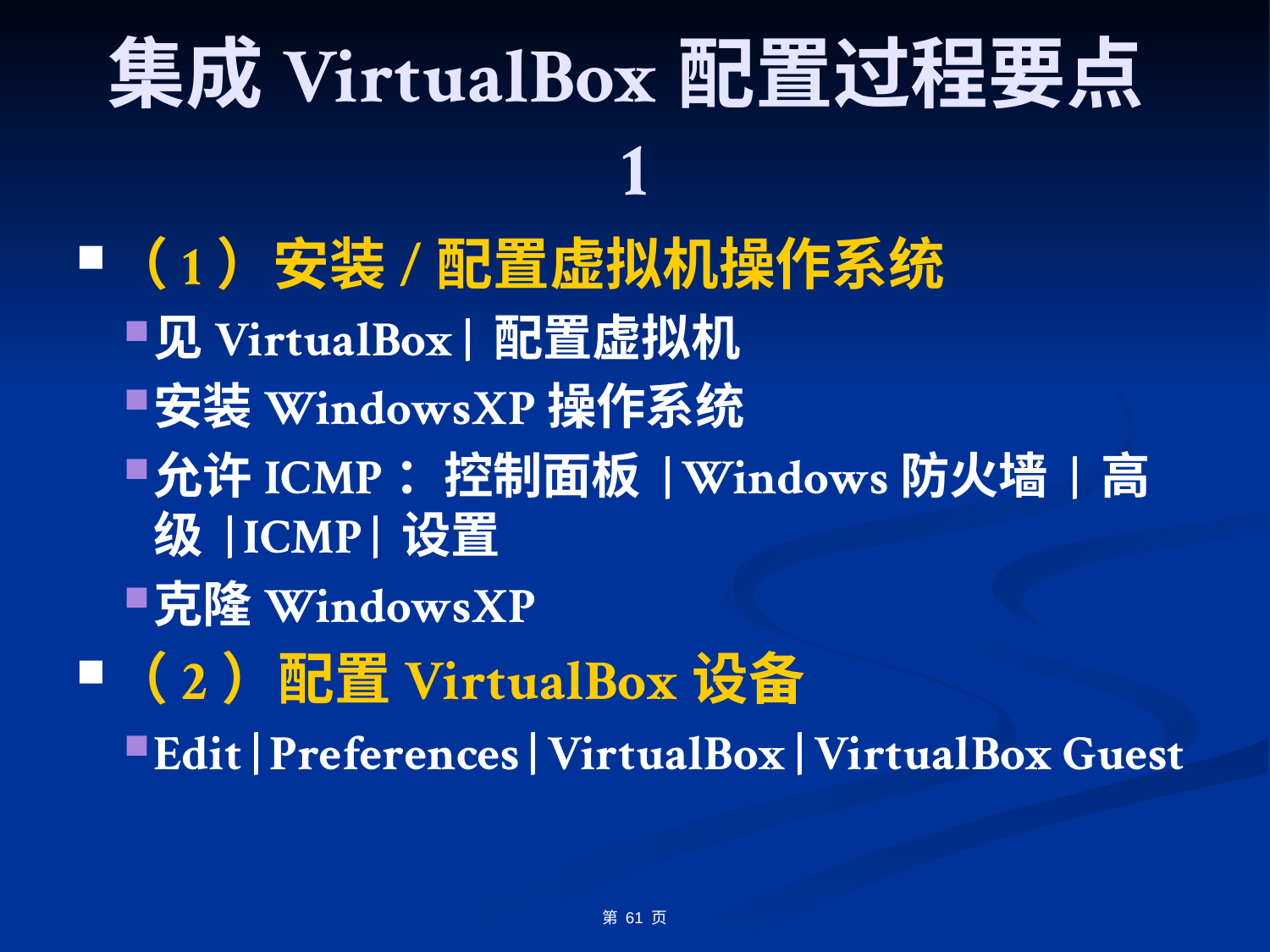

# 集成VirtualBox配置过程要点  1
（1）安装/配置虚拟机操作系统
见VirtualBox | 配置虚拟机
安装WindowsXP操作系统
允许ICMP：控制面板 | Windows防火墙 | 高级 | ICMP | 设置
克隆WindowsXP
（2）配置VirtualBox设备
Edit | Preferences | VirtualBox | VirtualBox Guest

第 61 页